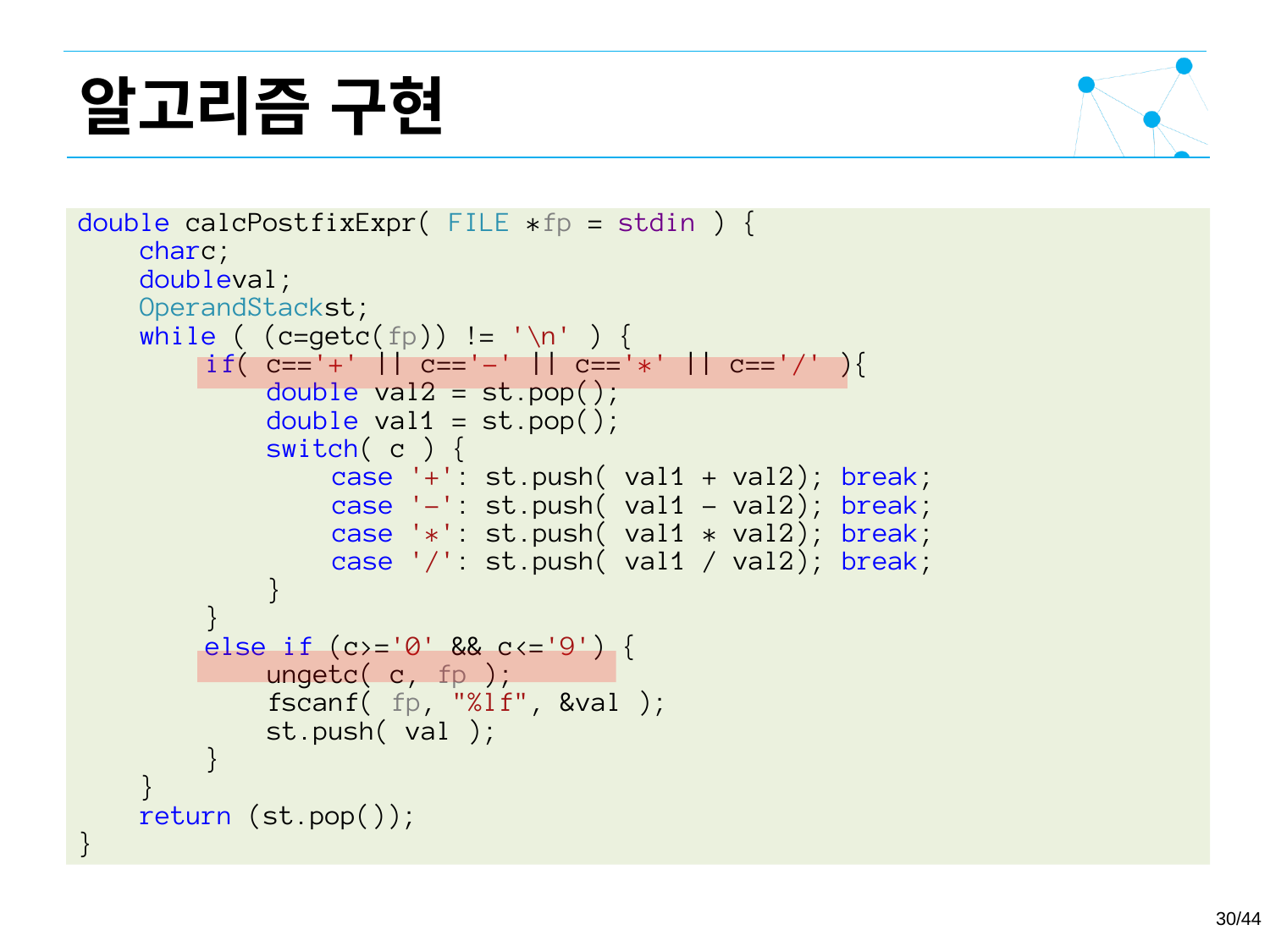

알고리즘 구현
double calcPostfixExpr( FILE *fp = stdin ) {
    charc;
    doubleval;
    OperandStackst;
    while ( (c=getc(fp)) != '\n' ) {
	if( c=='+' || c=='-' || c=='*' || c=='/' ){
	    double val2 = st.pop();
	    double val1 = st.pop();
	    switch( c ) {
		case '+': st.push( val1 + val2); break;
		case '-': st.push( val1 - val2); break;
		case '*': st.push( val1 * val2); break;
		case '/': st.push( val1 / val2); break;
	    }
	}
	else if (c>='0' && c<='9') {
	    ungetc( c, fp );
	    fscanf( fp, "%lf", &val );
	    st.push( val );
	}
    }
    return (st.pop());
}